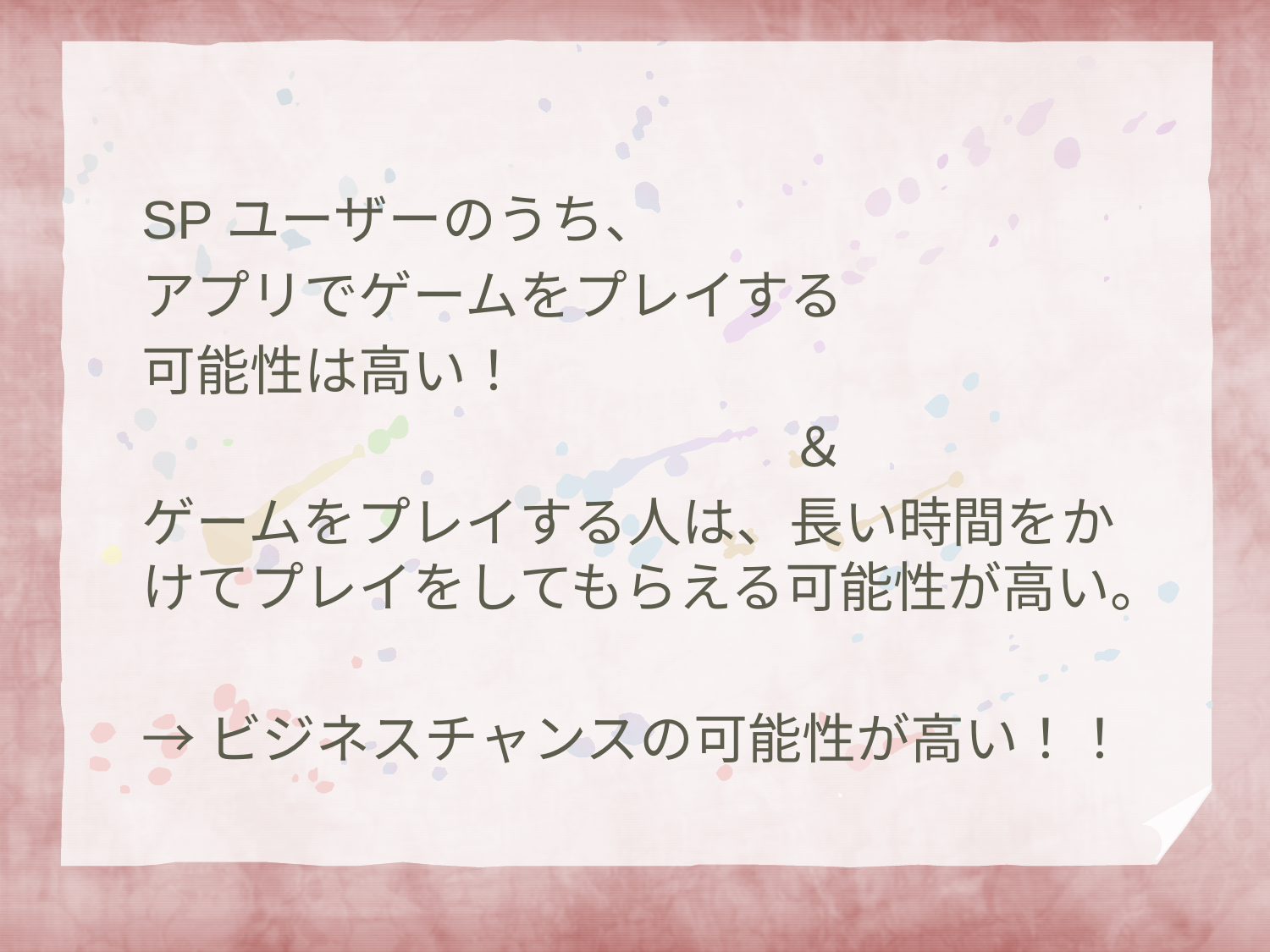

#
SPユーザーのうち、
アプリでゲームをプレイする
可能性は高い！
　　　　　　　　　　　　＆
ゲームをプレイする人は、長い時間をかけてプレイをしてもらえる可能性が高い。

→ビジネスチャンスの可能性が高い！！